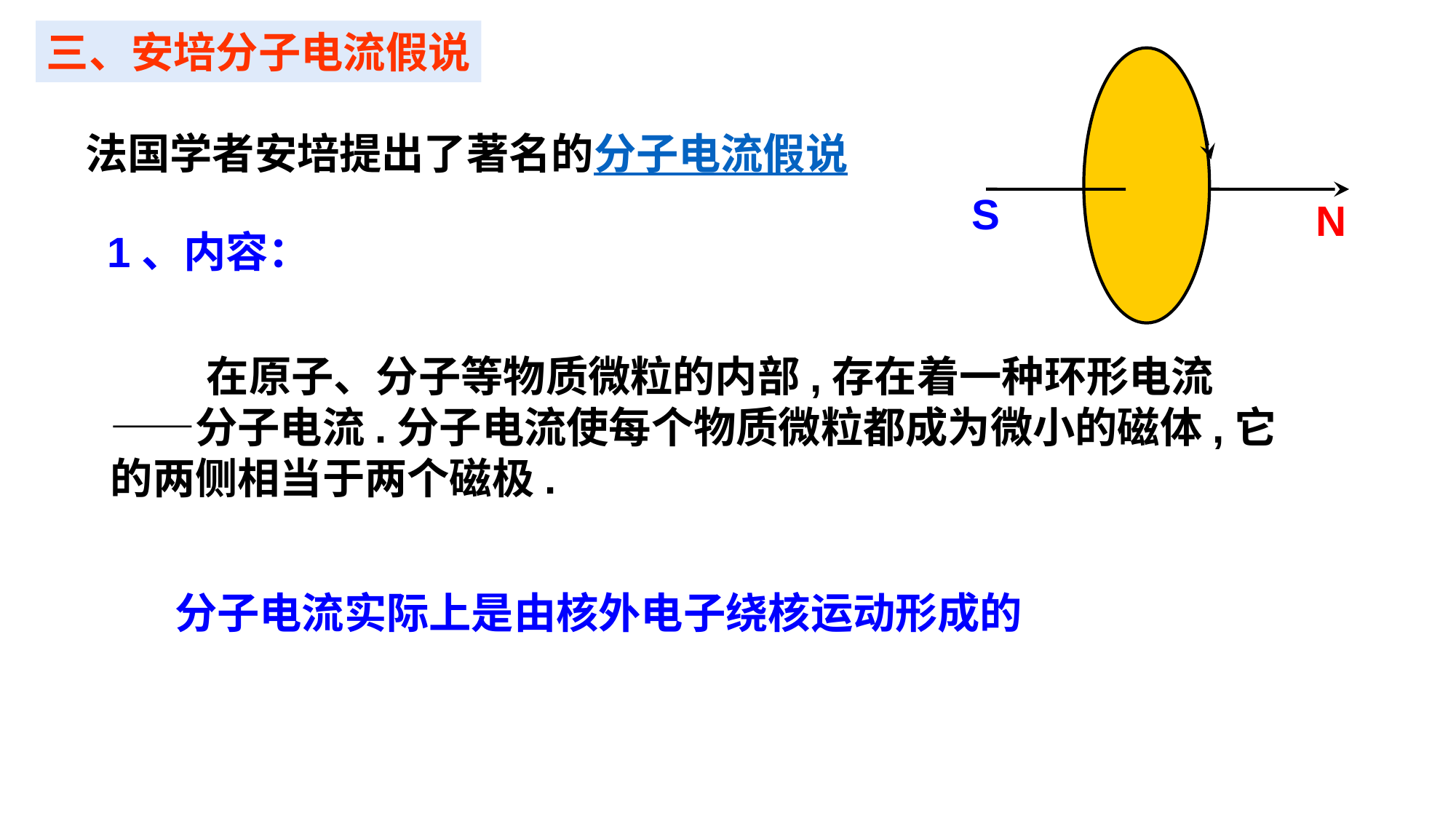

三、安培分子电流假说

S
N

法国学者安培提出了著名的分子电流假说
1、内容：
在原子、分子等物质微粒的内部,存在着一种环形电流——分子电流.分子电流使每个物质微粒都成为微小的磁体,它的两侧相当于两个磁极.
分子电流实际上是由核外电子绕核运动形成的